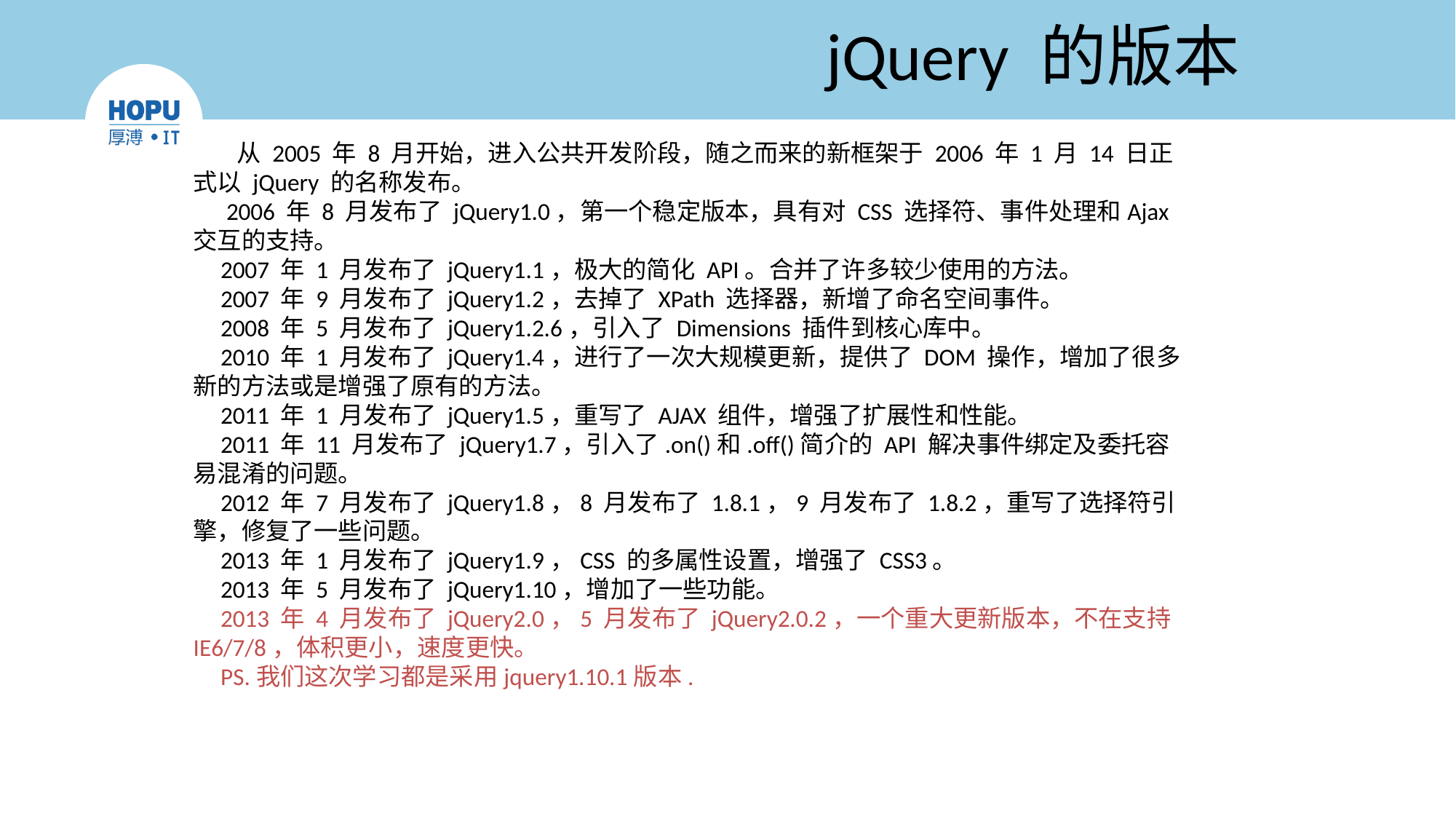

# jQuery 的版本
      从 2005 年 8 月开始，进入公共开发阶段，随之而来的新框架于 2006 年 1 月 14 日正式以 jQuery 的名称发布。
     2006 年 8 月发布了 jQuery1.0，第一个稳定版本，具有对 CSS 选择符、事件处理和Ajax 交互的支持。
     2007 年 1 月发布了 jQuery1.1，极大的简化 API。合并了许多较少使用的方法。
     2007 年 9 月发布了 jQuery1.2，去掉了 XPath 选择器，新增了命名空间事件。
     2008 年 5 月发布了 jQuery1.2.6，引入了 Dimensions 插件到核心库中。
     2010 年 1 月发布了 jQuery1.4，进行了一次大规模更新，提供了 DOM 操作，增加了很多新的方法或是增强了原有的方法。
     2011 年 1 月发布了 jQuery1.5，重写了 AJAX 组件，增强了扩展性和性能。
     2011 年 11 月发布了 jQuery1.7，引入了.on()和.off()简介的 API 解决事件绑定及委托容易混淆的问题。
     2012 年 7 月发布了 jQuery1.8，8 月发布了 1.8.1，9 月发布了 1.8.2，重写了选择符引擎，修复了一些问题。
     2013 年 1 月发布了 jQuery1.9，CSS 的多属性设置，增强了 CSS3。
     2013 年 5 月发布了 jQuery1.10，增加了一些功能。
     2013 年 4 月发布了 jQuery2.0，5 月发布了 jQuery2.0.2，一个重大更新版本，不在支持 IE6/7/8，体积更小，速度更快。
     PS.我们这次学习都是采用jquery1.10.1版本.